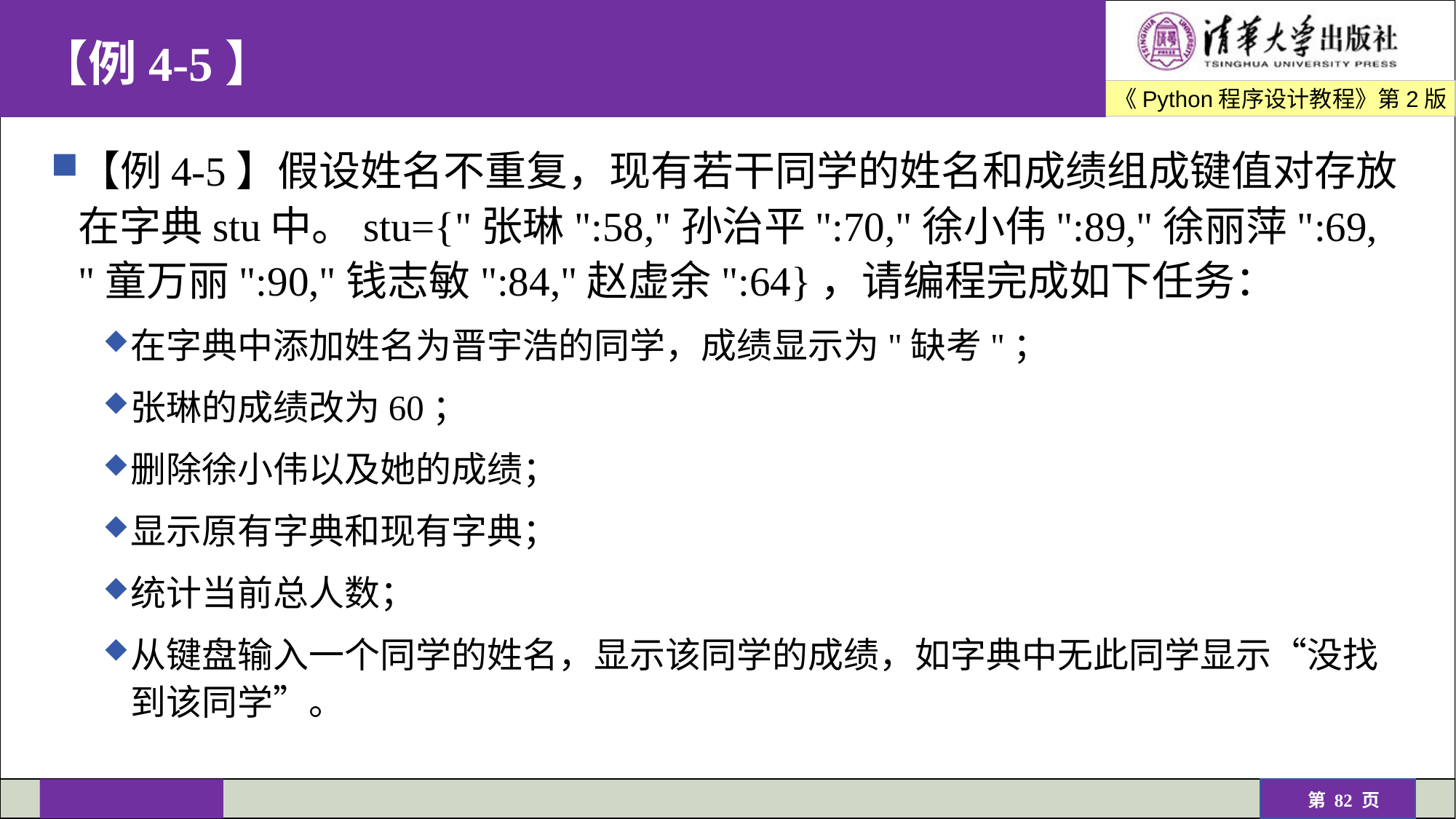

# 【例4-5】
【例4-5】假设姓名不重复，现有若干同学的姓名和成绩组成键值对存放在字典stu中。stu={"张琳":58,"孙治平":70,"徐小伟":89,"徐丽萍":69, "童万丽":90,"钱志敏":84,"赵虚余":64}，请编程完成如下任务：
在字典中添加姓名为晋宇浩的同学，成绩显示为"缺考"；
张琳的成绩改为60；
删除徐小伟以及她的成绩；
显示原有字典和现有字典；
统计当前总人数；
从键盘输入一个同学的姓名，显示该同学的成绩，如字典中无此同学显示“没找到该同学”。